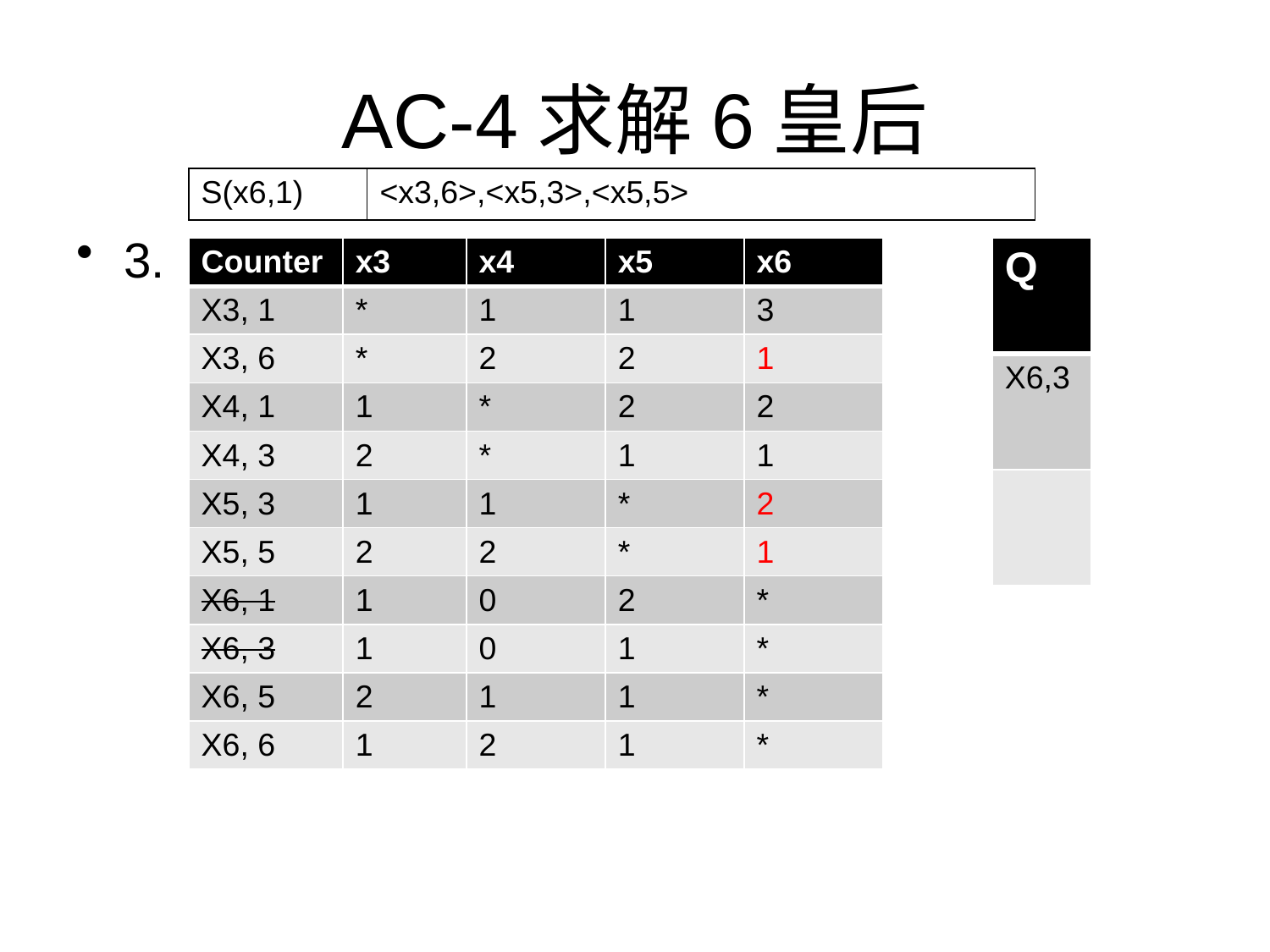

# AC-4求解6皇后
| S(x6,1) | <x3,6>,<x5,3>,<x5,5> |
| --- | --- |
3.

| Counter | x3 | x4 | x5 | x6 |
| --- | --- | --- | --- | --- |
| X3, 1 | \* | 1 | 1 | 3 |
| X3, 6 | \* | 2 | 2 | 1 |
| X4, 1 | 1 | \* | 2 | 2 |
| X4, 3 | 2 | \* | 1 | 1 |
| X5, 3 | 1 | 1 | \* | 2 |
| X5, 5 | 2 | 2 | \* | 1 |
| X6, 1 | 1 | 0 | 2 | \* |
| X6, 3 | 1 | 0 | 1 | \* |
| X6, 5 | 2 | 1 | 1 | \* |
| X6, 6 | 1 | 2 | 1 | \* |
| Q |
| --- |
| X6,3 |
|  |